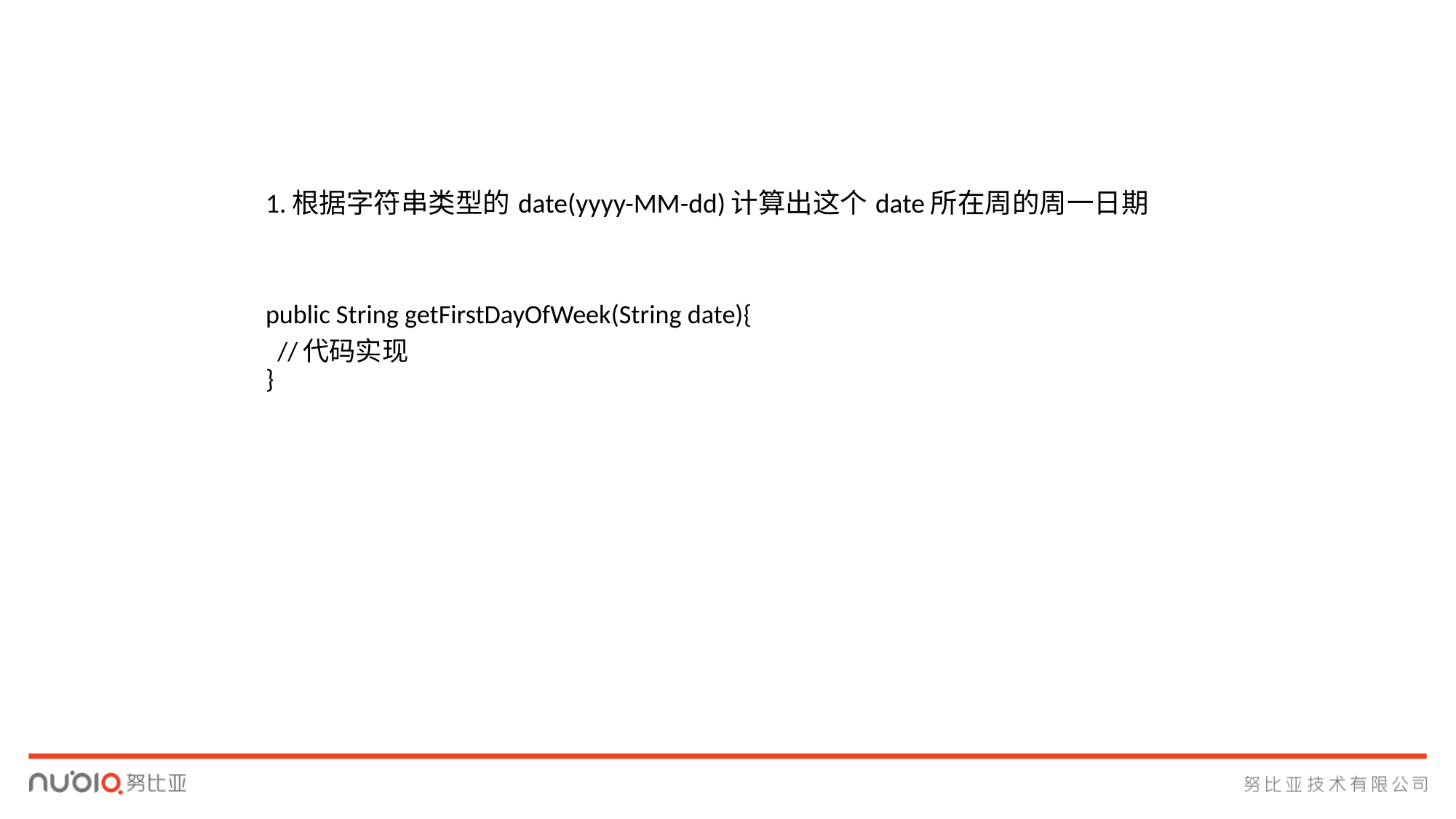

1.根据字符串类型的date(yyyy-MM-dd)计算出这个date所在周的周一日期

public String getFirstDayOfWeek(String date){
  //代码实现
}